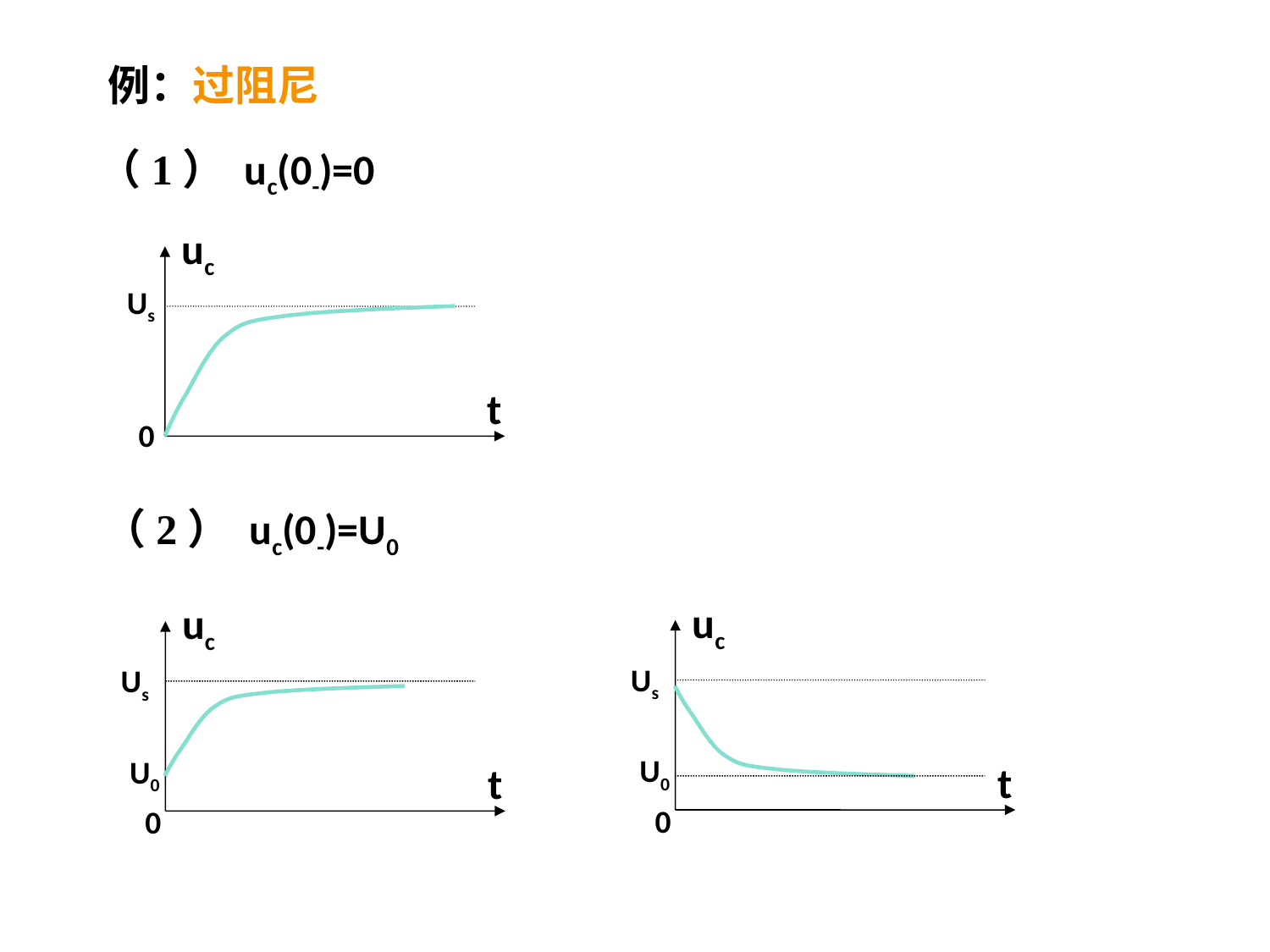

例：过阻尼
        （1） uc(0-)=0
uc

Us

t
0

        （2） uc(0-)=U0
uc
uc

Us
Us

U0
U0
t
t

0
0